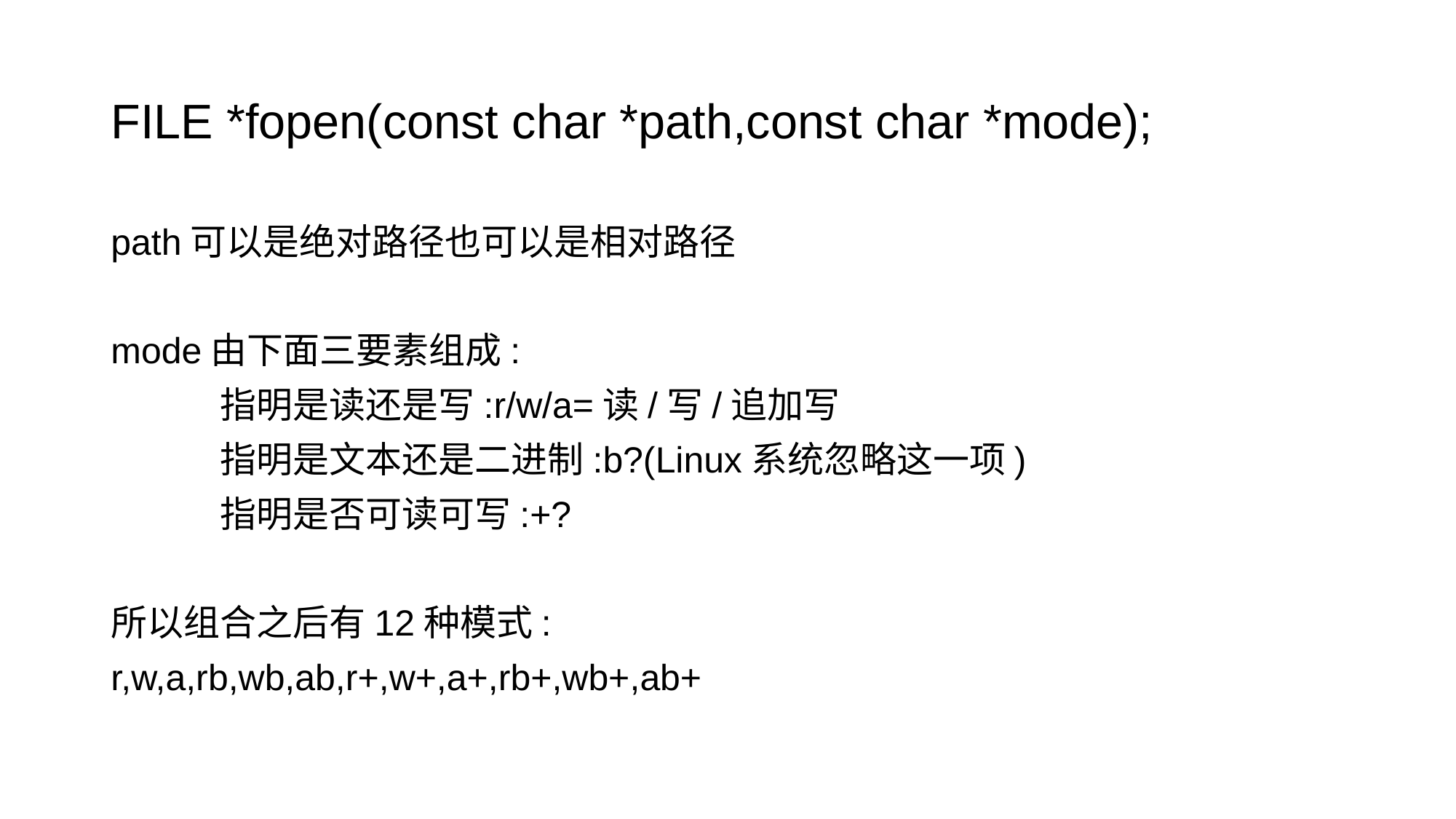

# FILE *fopen(const char *path,const char *mode);
path可以是绝对路径也可以是相对路径

mode由下面三要素组成:
	指明是读还是写:r/w/a=读/写/追加写
	指明是文本还是二进制:b?(Linux系统忽略这一项)
	指明是否可读可写:+?

所以组合之后有12种模式:
r,w,a,rb,wb,ab,r+,w+,a+,rb+,wb+,ab+